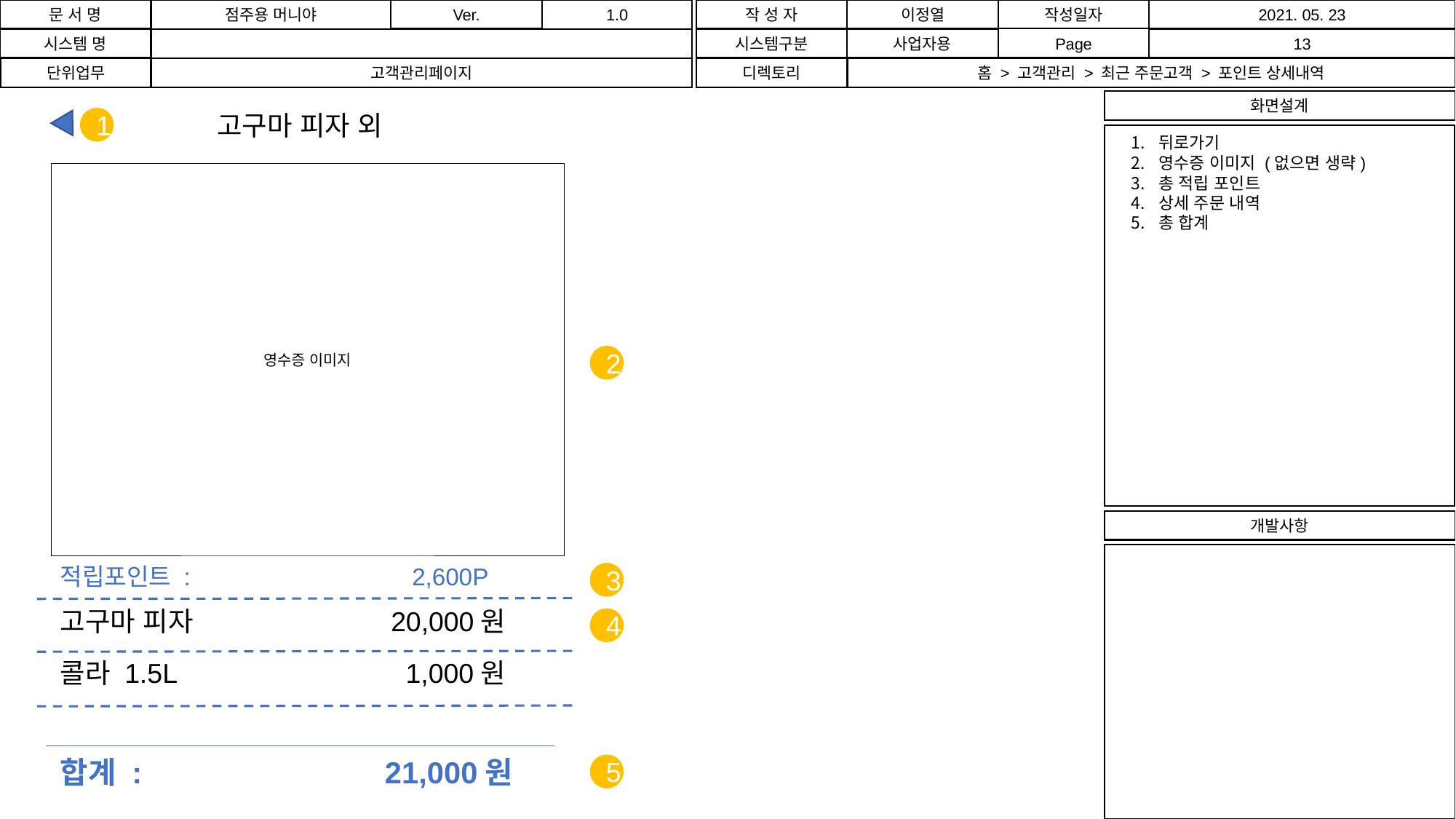

문 서 명
1.0
2021. 05. 23
Ver.
작성일자
이정열
작 성 자
점주용 머니야
13
시스템구분
사업자용
Page
시스템 명

단위업무
고객관리페이지
디렉토리
홈 > 고객관리 > 최근 주문고객 > 포인트 상세내역
화면설계
고구마 피자 외
1

뒤로가기
영수증 이미지 (없으면 생략)
총 적립 포인트
상세 주문 내역
총 합계
영수증 이미지
2
개발사항

적립포인트 :                                 2,600P
3
고구마 피자                         20,000원
4
콜라 1.5L                              1,000원
합계 :                             21,000원
5